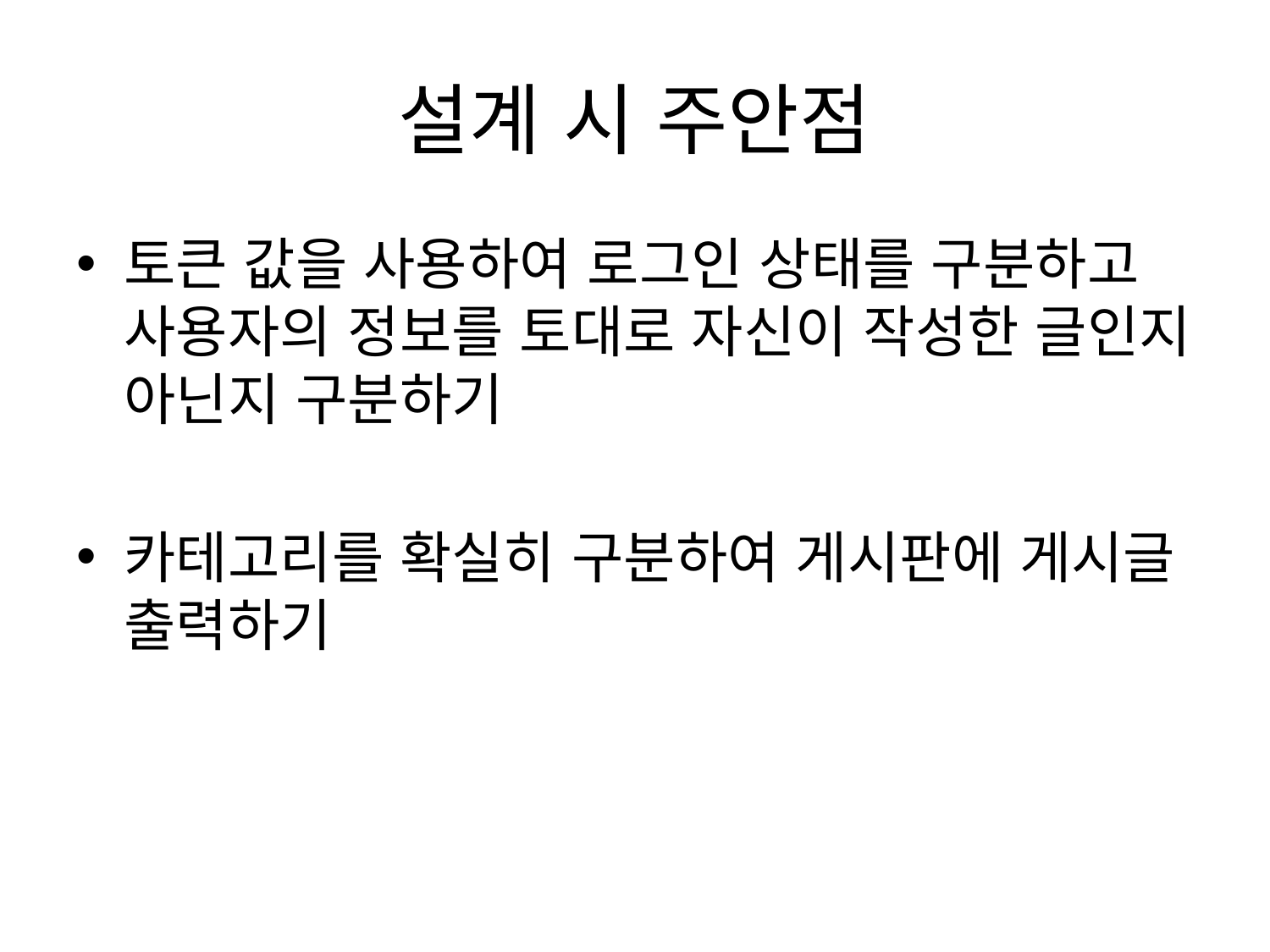

# 설계 시 주안점
토큰 값을 사용하여 로그인 상태를 구분하고 사용자의 정보를 토대로 자신이 작성한 글인지 아닌지 구분하기

카테고리를 확실히 구분하여 게시판에 게시글 출력하기